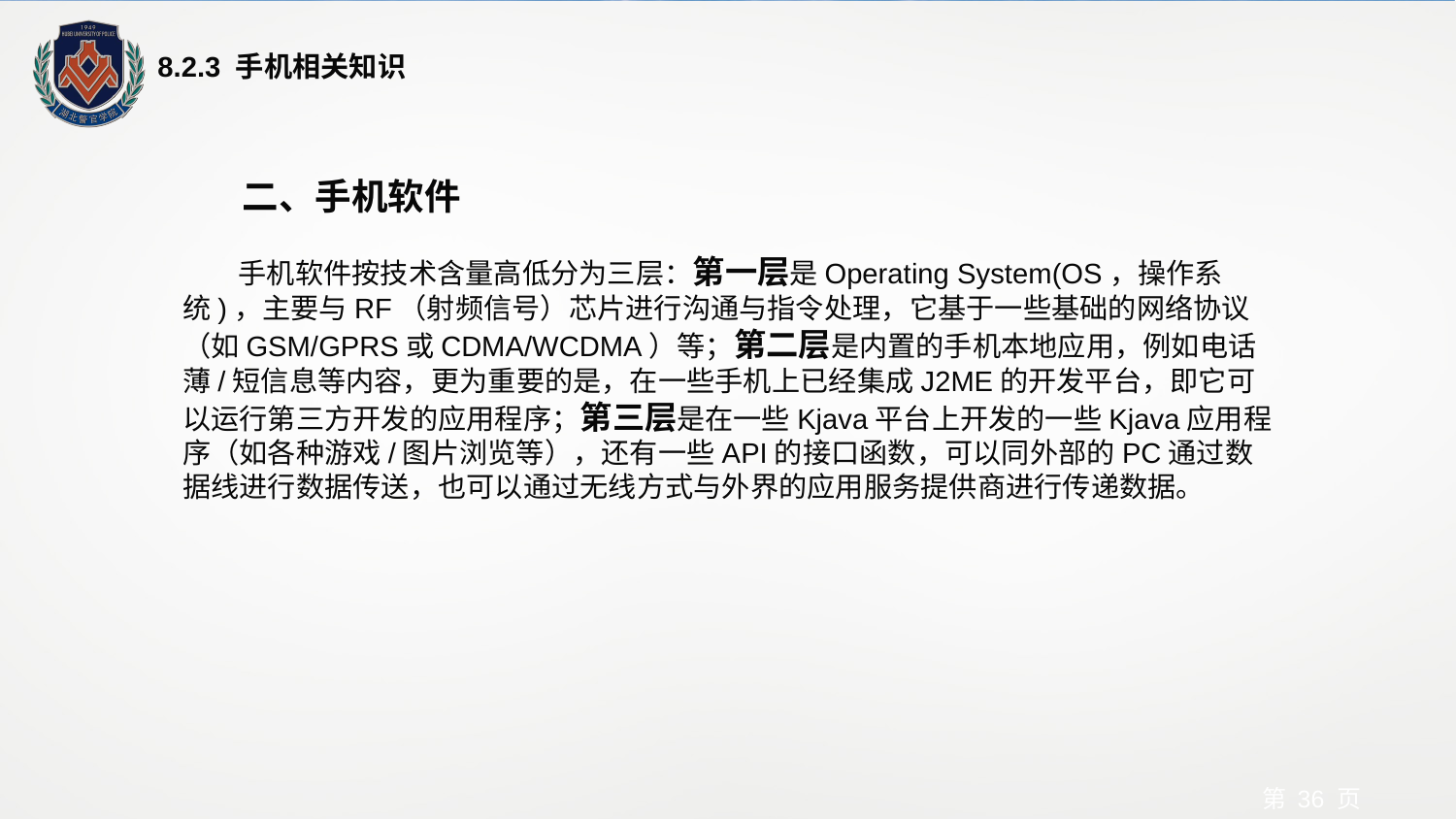

8.2.3 手机相关知识
 二、手机软件

 手机软件按技术含量高低分为三层：第一层是Operating System(OS，操作系统)，主要与RF（射频信号）芯片进行沟通与指令处理，它基于一些基础的网络协议（如GSM/GPRS或CDMA/WCDMA）等；第二层是内置的手机本地应用，例如电话薄/短信息等内容，更为重要的是，在一些手机上已经集成J2ME的开发平台，即它可以运行第三方开发的应用程序；第三层是在一些Kjava平台上开发的一些Kjava应用程序（如各种游戏/图片浏览等），还有一些API的接口函数，可以同外部的PC通过数据线进行数据传送，也可以通过无线方式与外界的应用服务提供商进行传递数据。